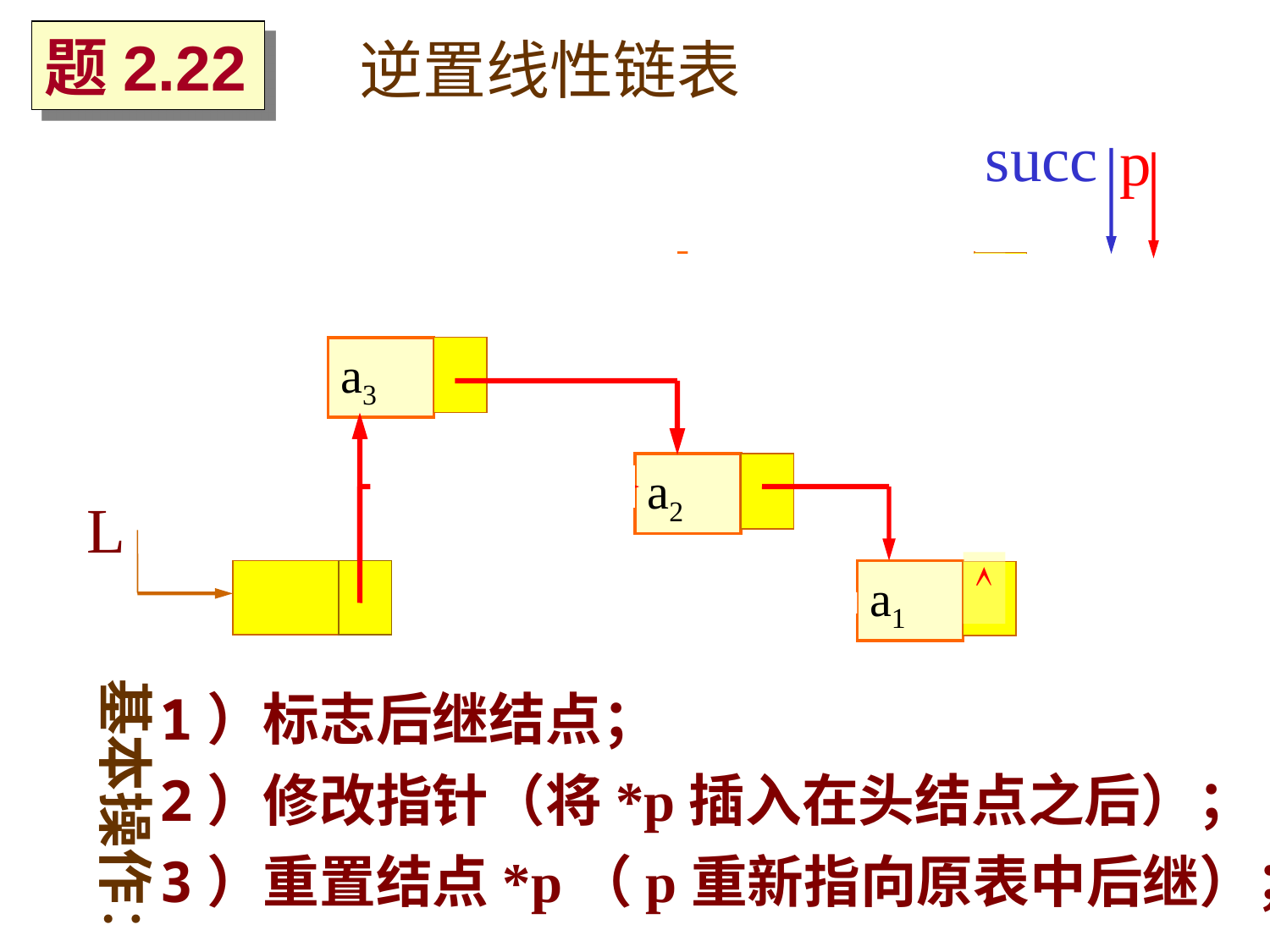

题2.22
逆置线性链表
p
succ

succ

p

succ

p

p

L

a1

a2

a3

∧

a3

a2

L

∧
∧

a1

1）标志后继结点；
2）修改指针（将*p插入在头结点之后）；
3）重置结点*p（p重新指向原表中后继）；
基本操作：